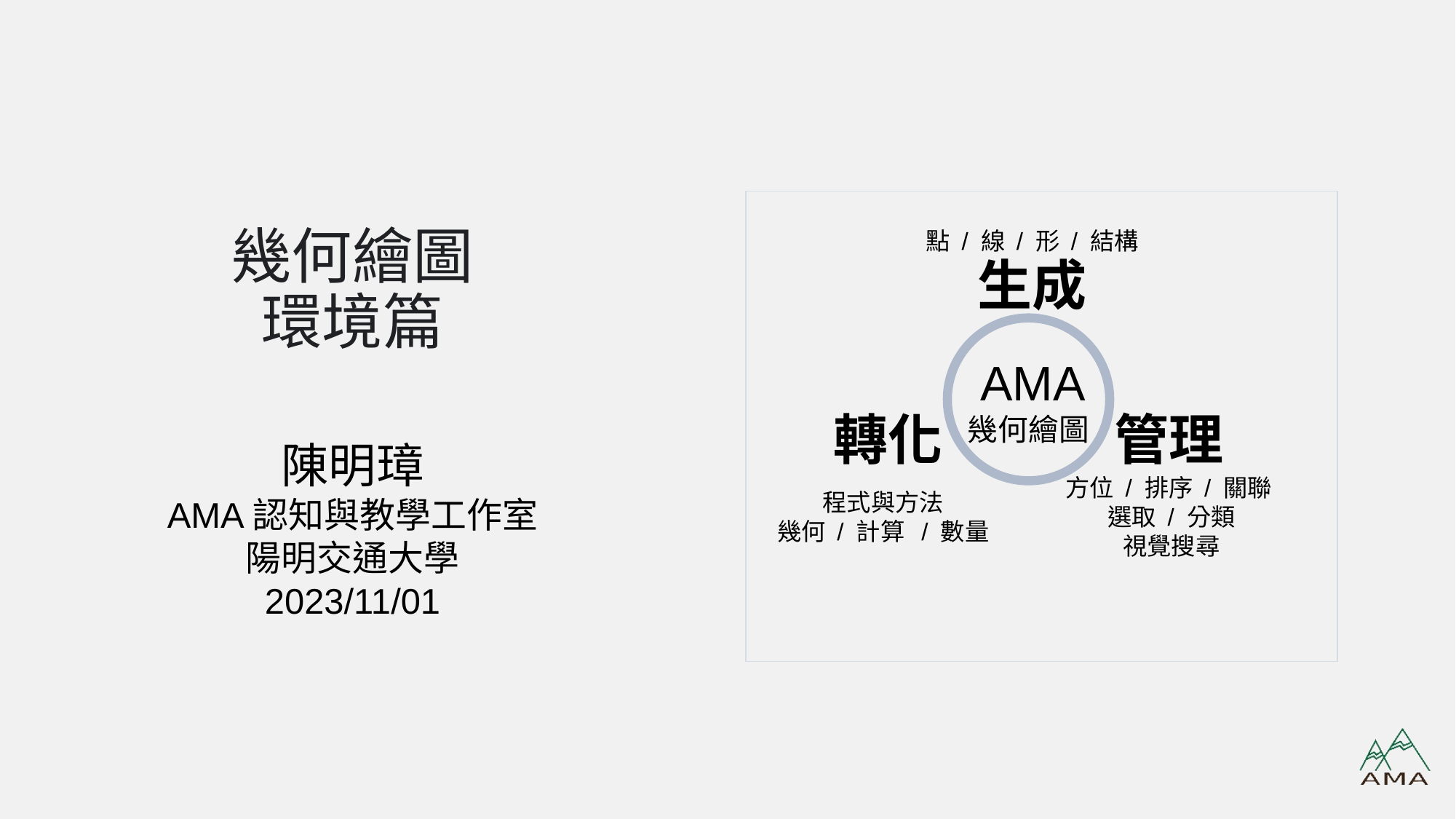

# 幾何繪圖 環境篇

點 / 線 / 形 / 結構
生成
 AMA
幾何繪圖
轉化
管理
程式與方法
幾何 / 計算  / 數量
方位 / 排序 / 關聯
選取 / 分類
視覺搜尋
陳明璋
AMA認知與教學工作室
陽明交通大學
2023/11/01